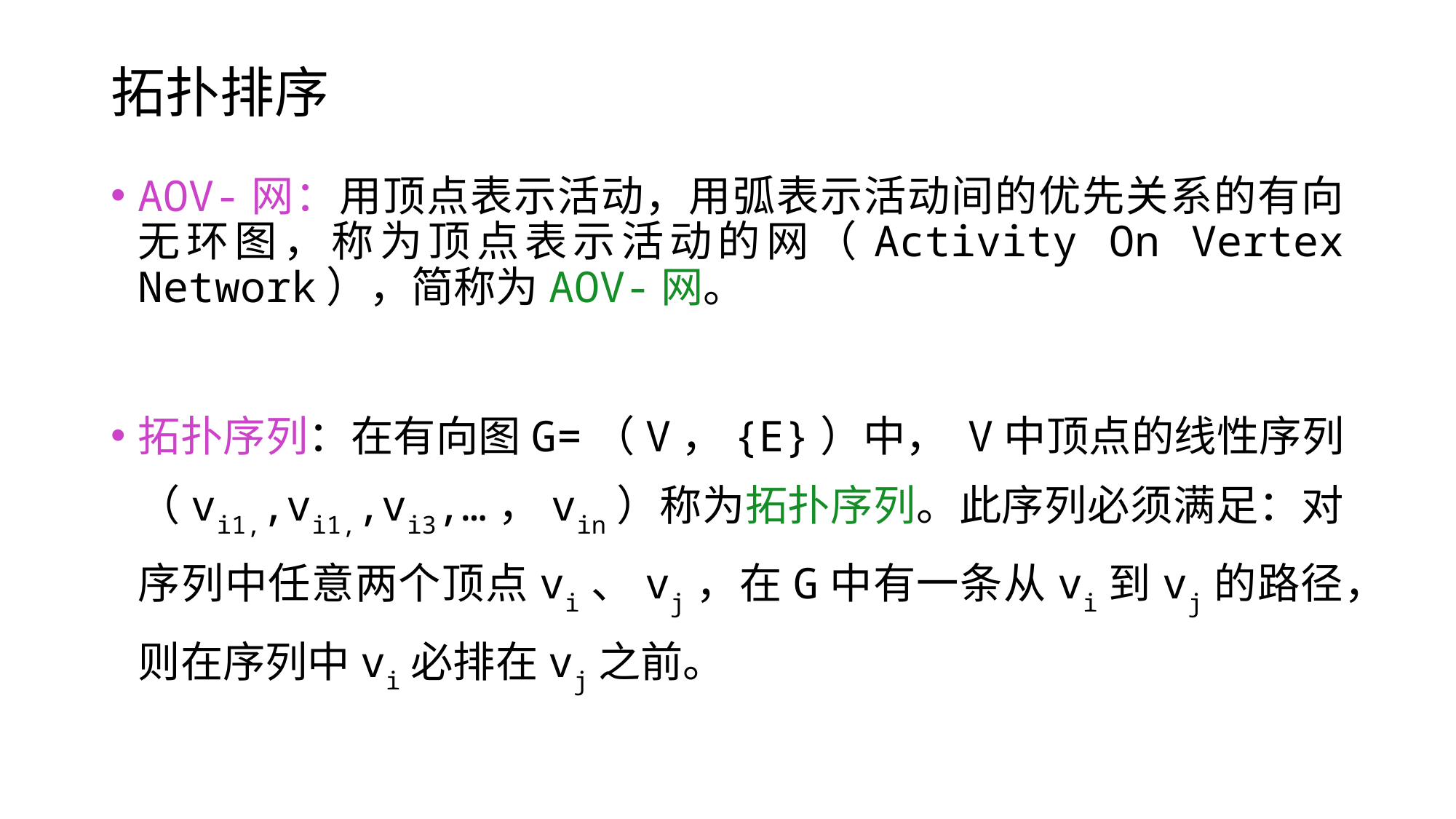

# 拓扑排序
AOV-网：用顶点表示活动，用弧表示活动间的优先关系的有向无环图，称为顶点表示活动的网（Activity On Vertex Network），简称为AOV-网。

拓扑序列：在有向图G=（V，{E}）中， V中顶点的线性序列（vi1,,vi1,,vi3,…，vin）称为拓扑序列。此序列必须满足：对序列中任意两个顶点vi、vj，在G中有一条从vi到vj的路径，则在序列中vi必排在vj之前。